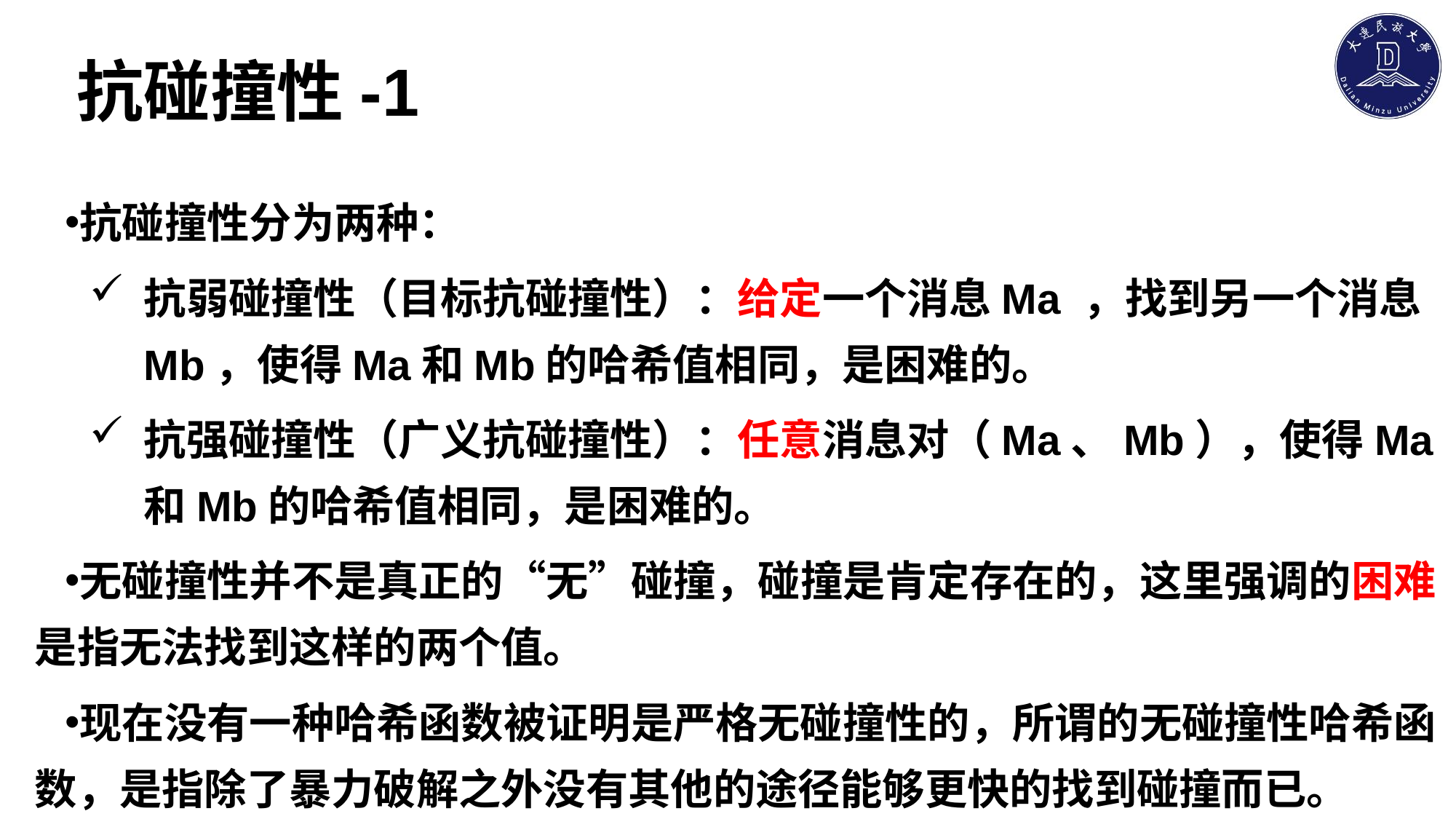

# 抗碰撞性-1
抗碰撞性分为两种：
抗弱碰撞性（目标抗碰撞性）：给定一个消息Ma ，找到另一个消息Mb，使得Ma和Mb的哈希值相同，是困难的。
抗强碰撞性（广义抗碰撞性）：任意消息对（Ma、Mb），使得Ma和Mb的哈希值相同，是困难的。
无碰撞性并不是真正的“无”碰撞，碰撞是肯定存在的，这里强调的困难是指无法找到这样的两个值。
现在没有一种哈希函数被证明是严格无碰撞性的，所谓的无碰撞性哈希函数，是指除了暴力破解之外没有其他的途径能够更快的找到碰撞而已。